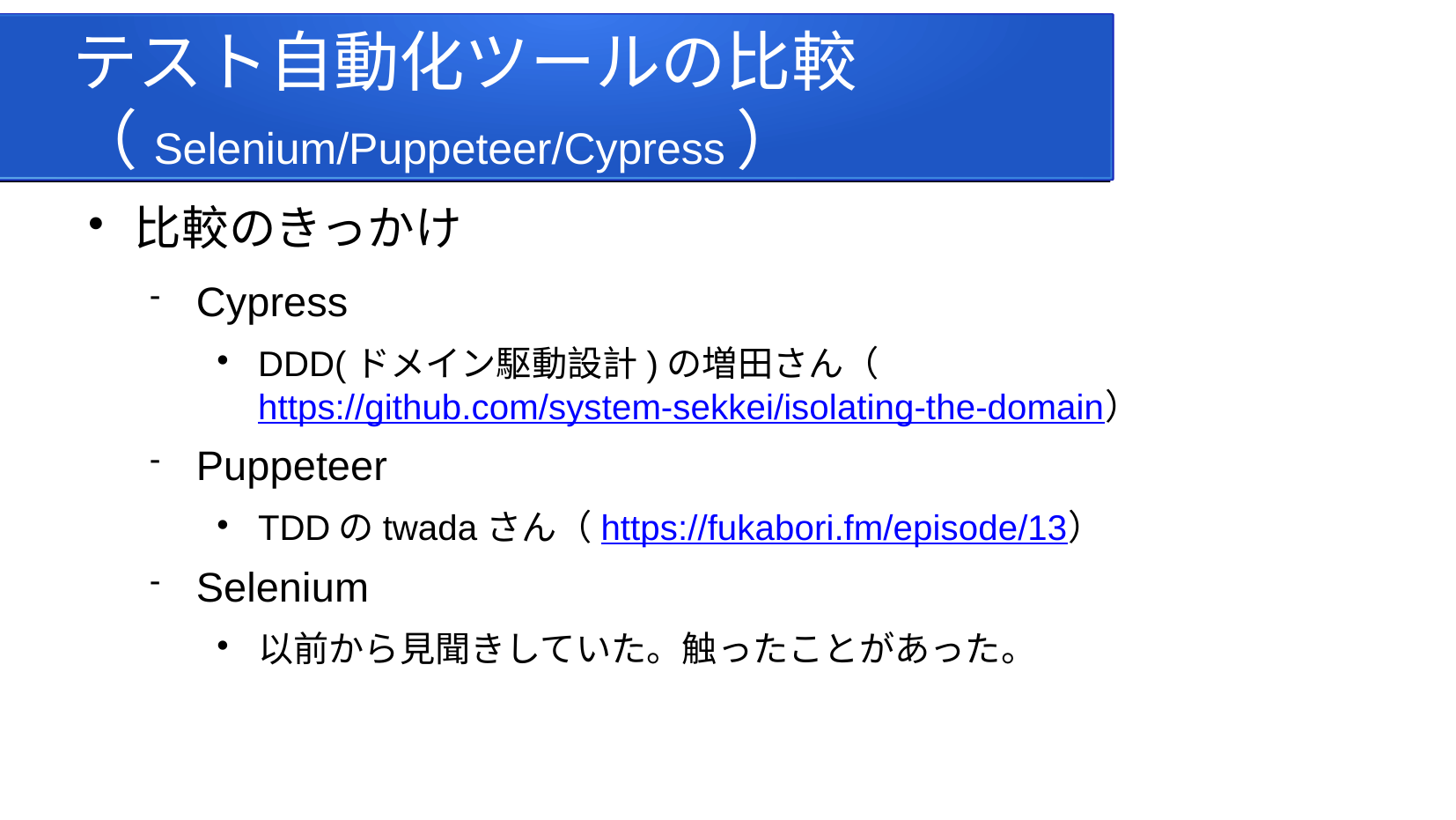

テスト自動化ツールの比較
（Selenium/Puppeteer/Cypress）
比較のきっかけ
Cypress
DDD(ドメイン駆動設計)の増田さん（https://github.com/system-sekkei/isolating-the-domain）
Puppeteer
TDDのtwadaさん（https://fukabori.fm/episode/13）
Selenium
以前から見聞きしていた。触ったことがあった。